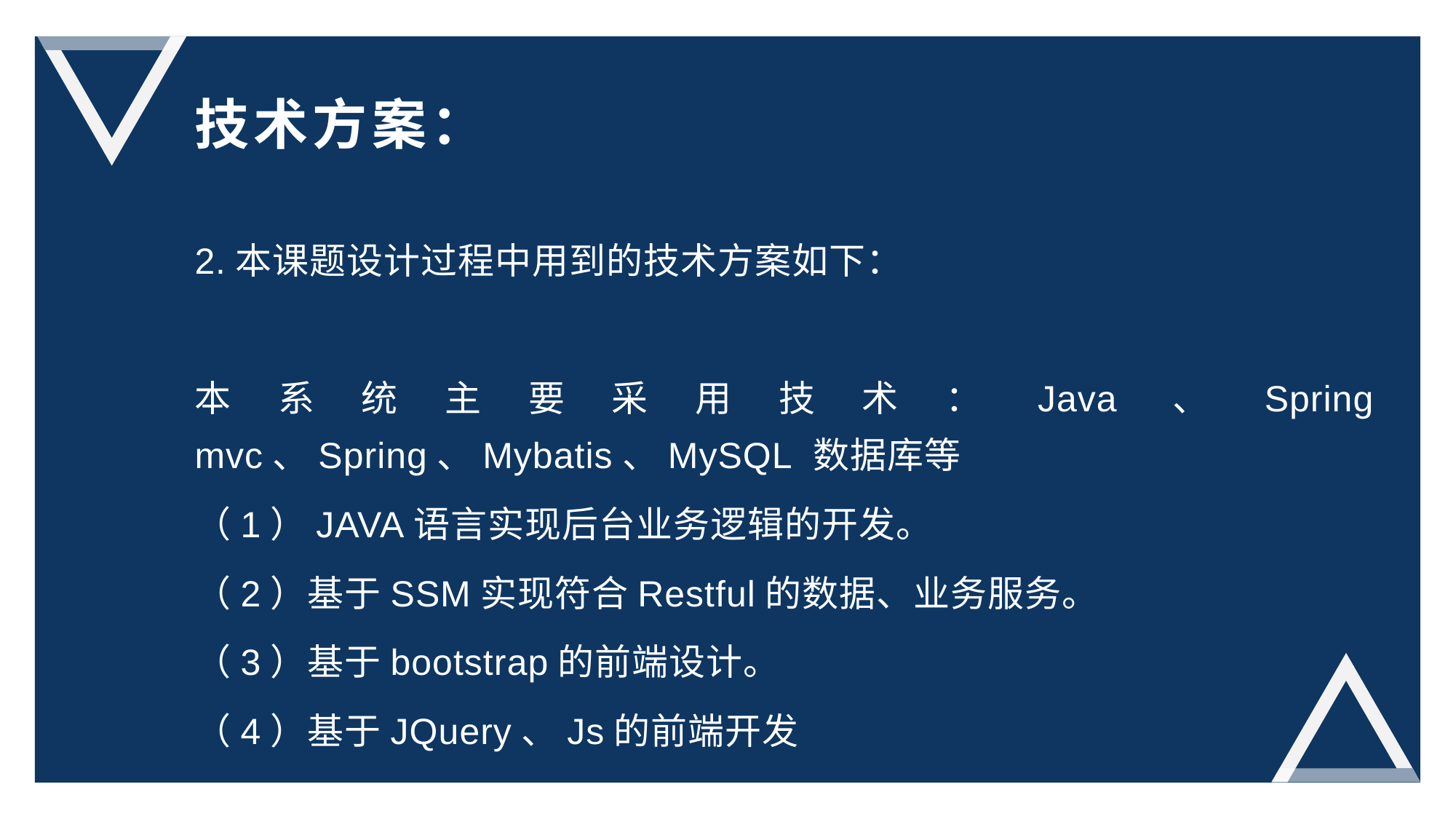

技术方案：
2.本课题设计过程中用到的技术方案如下：

本系统主要采用技术：Java、Spring mvc、Spring、Mybatis、MySQL 数据库等
（1）JAVA语言实现后台业务逻辑的开发。
（2）基于SSM实现符合Restful的数据、业务服务。
（3）基于bootstrap的前端设计。
（4）基于JQuery、Js的前端开发